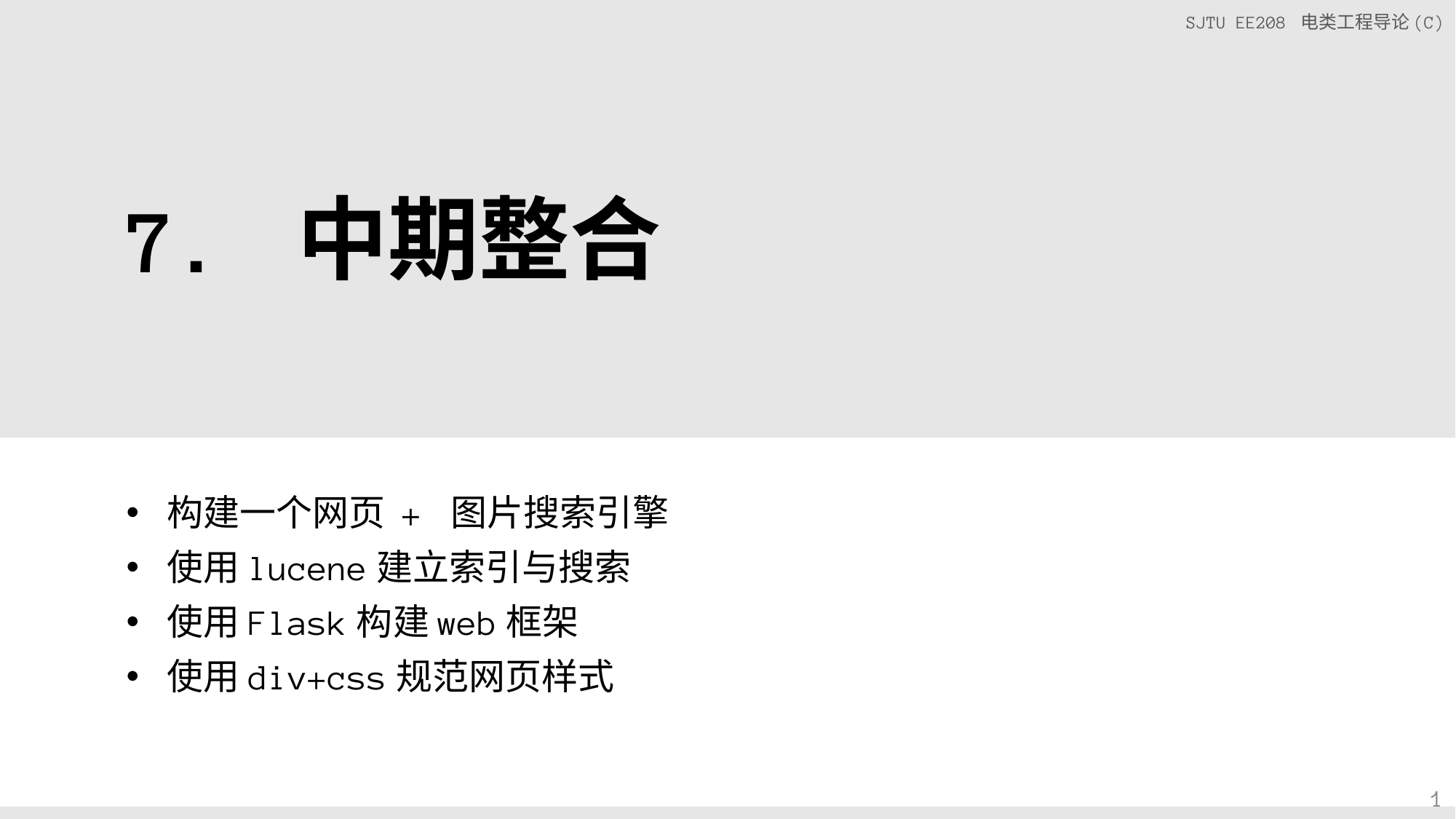

# 7. 中期整合
构建一个网页 + 图片搜索引擎
使用lucene建立索引与搜索
使用Flask构建web框架
使用div+css规范网页样式
1